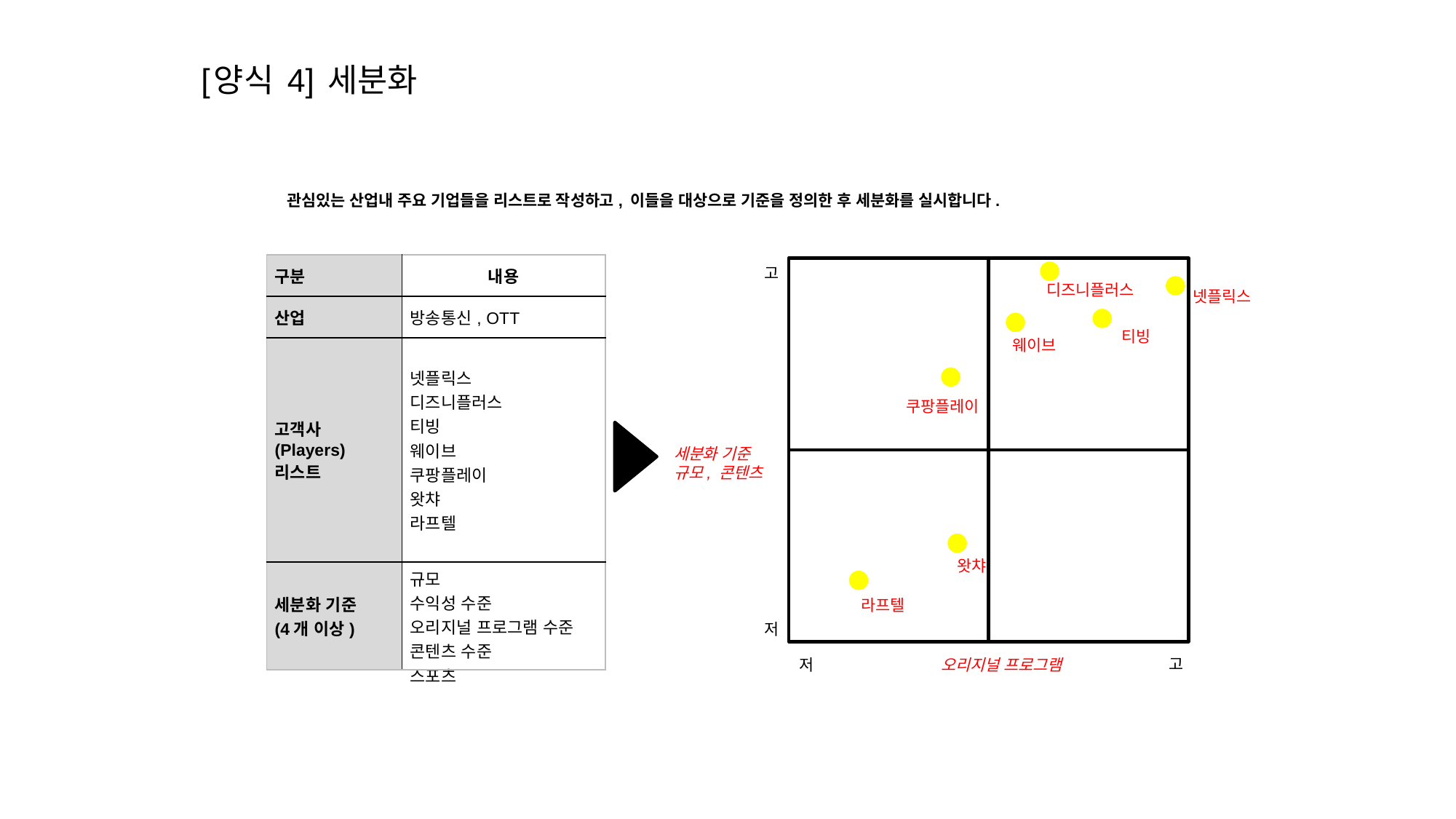

# [양식 4] 세분화
관심있는 산업내 주요 기업들을 리스트로 작성하고, 이들을 대상으로 기준을 정의한 후 세분화를 실시합니다.
| 구분 | 내용 |
| --- | --- |
| 산업 | 방송통신, OTT |
| 고객사(Players) 리스트 | 넷플릭스 디즈니플러스 티빙 웨이브 쿠팡플레이 왓챠 라프텔 |
| 세분화 기준 (4개 이상) | 규모 수익성 수준 오리지널 프로그램 수준 콘텐츠 수준 스포츠 |
고

디즈니플러스

넷플릭스

티빙
웨이브

쿠팡플레이

세분화 기준 규모, 콘텐츠

왓챠

라프텔
저
고
저
오리지널 프로그램